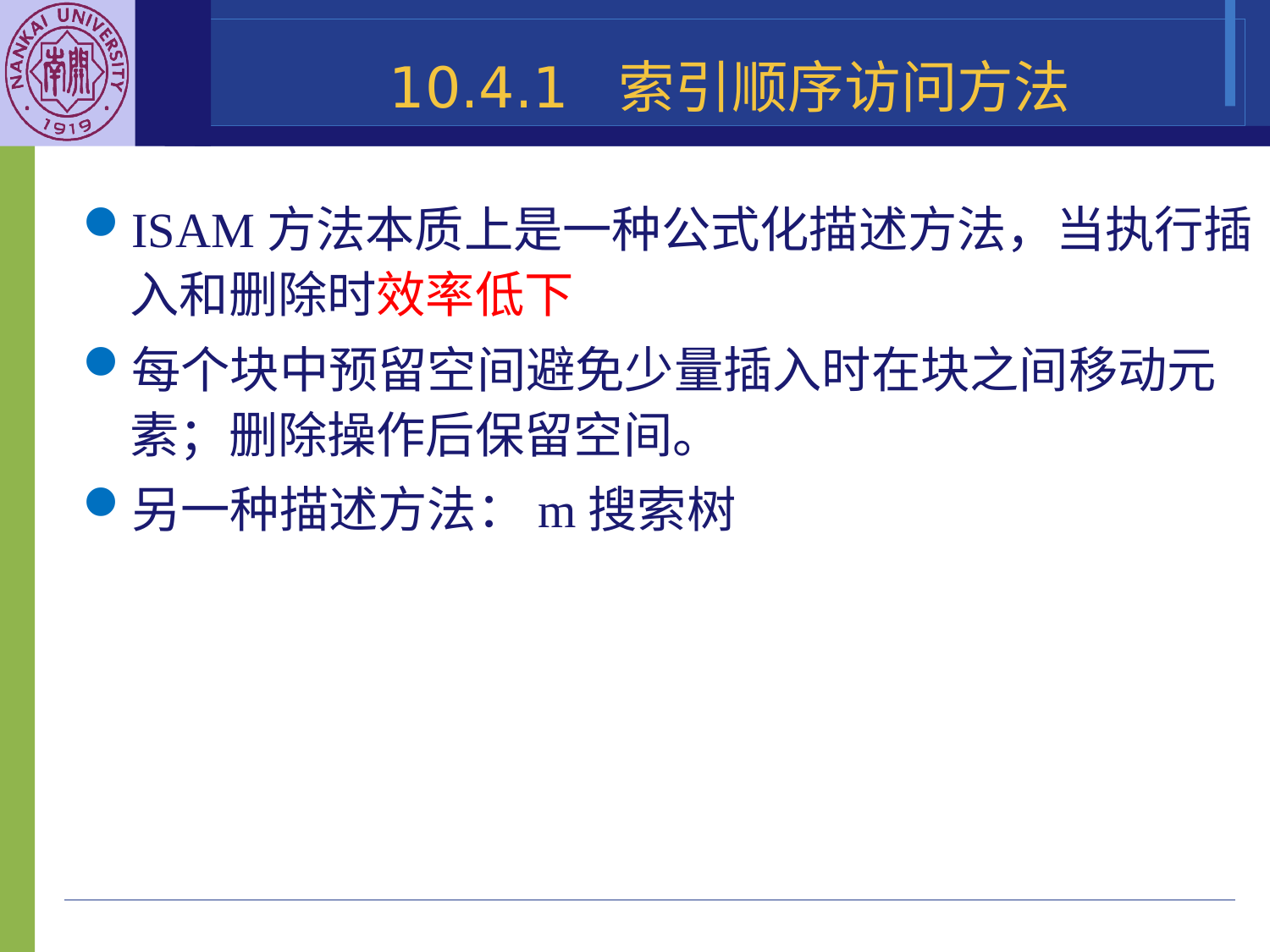

10.4.1  索引顺序访问方法
ISAM方法本质上是一种公式化描述方法，当执行插入和删除时效率低下
每个块中预留空间避免少量插入时在块之间移动元素；删除操作后保留空间。
另一种描述方法：m搜索树
44